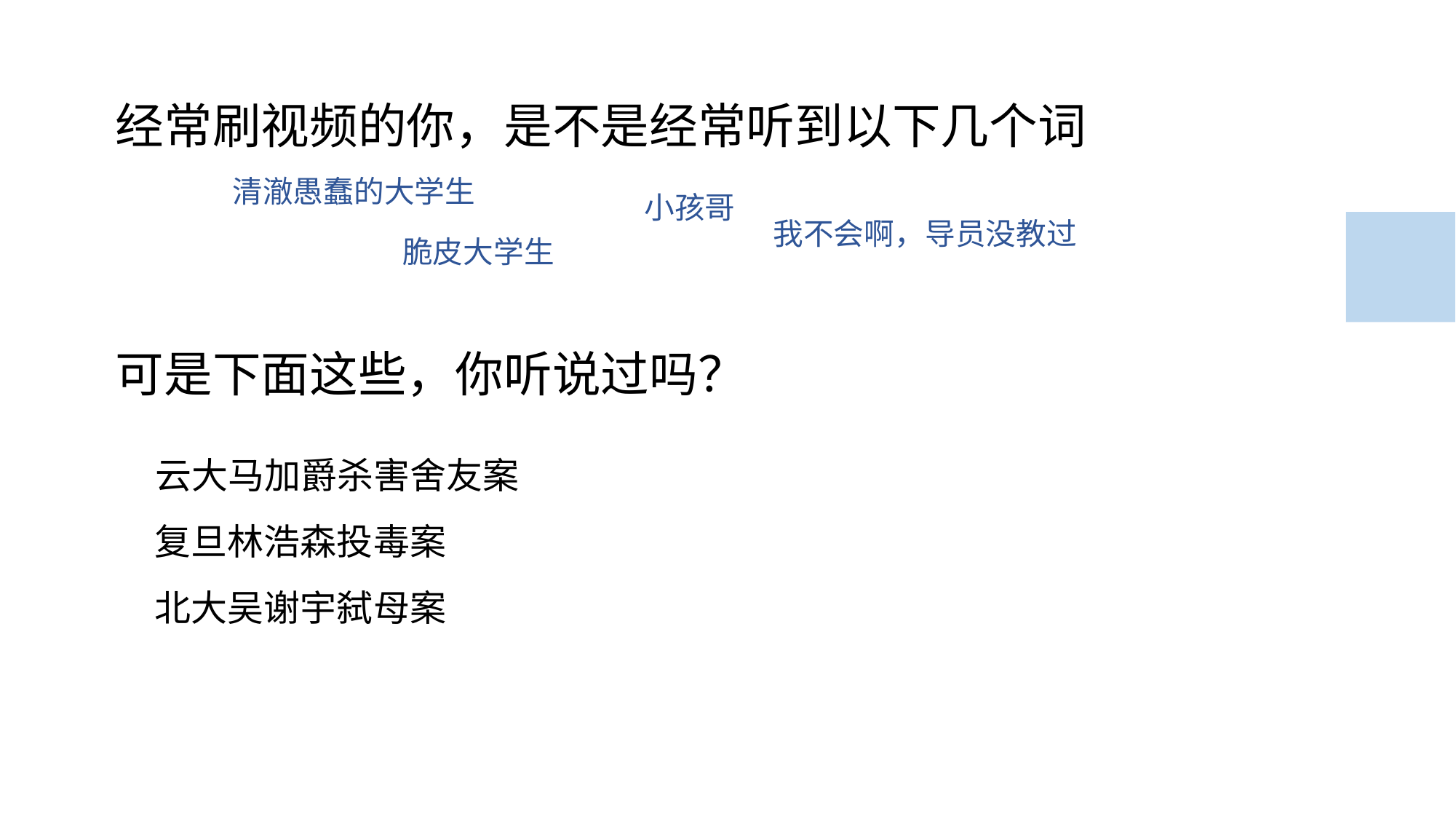

经常刷视频的你，是不是经常听到以下几个词
清澈愚蠢的大学生
小孩哥
我不会啊，导员没教过
脆皮大学生
可是下面这些，你听说过吗？
云大马加爵杀害舍友案
复旦林浩森投毒案
北大吴谢宇弑母案